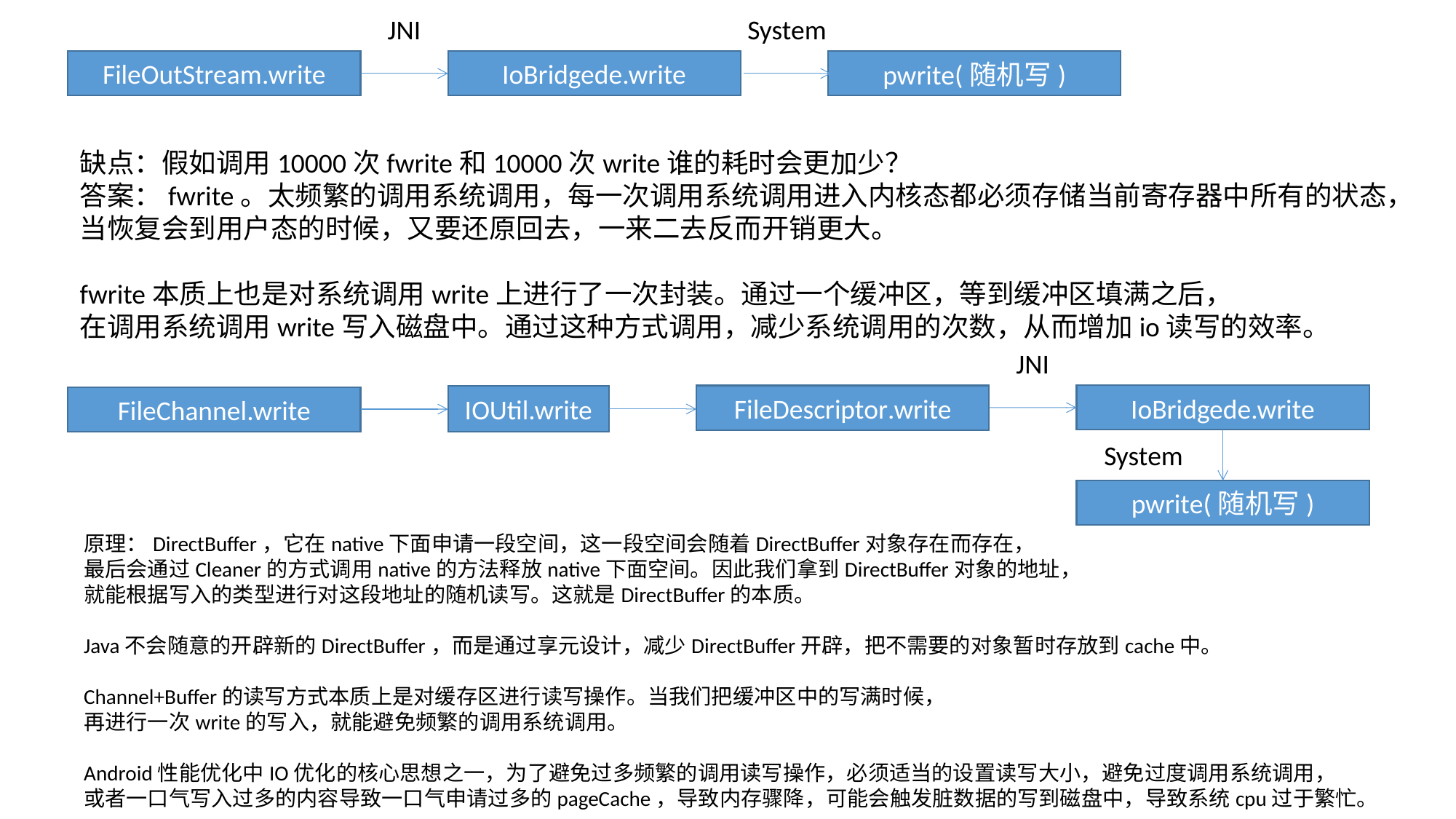

JNI
System
FileOutStream.write
IoBridgede.write
pwrite(随机写)
缺点：假如调用10000次fwrite和10000次write谁的耗时会更加少？
答案：fwrite。太频繁的调用系统调用，每一次调用系统调用进入内核态都必须存储当前寄存器中所有的状态，
当恢复会到用户态的时候，又要还原回去，一来二去反而开销更大。

fwrite本质上也是对系统调用write上进行了一次封装。通过一个缓冲区，等到缓冲区填满之后，
在调用系统调用write写入磁盘中。通过这种方式调用，减少系统调用的次数，从而增加io读写的效率。
JNI
IoBridgede.write
FileDescriptor.write
IOUtil.write
FileChannel.write
System
pwrite(随机写)
原理：DirectBuffer，它在native下面申请一段空间，这一段空间会随着DirectBuffer对象存在而存在，
最后会通过Cleaner的方式调用native的方法释放native下面空间。因此我们拿到DirectBuffer对象的地址，
就能根据写入的类型进行对这段地址的随机读写。这就是DirectBuffer的本质。

Java不会随意的开辟新的DirectBuffer，而是通过享元设计，减少DirectBuffer开辟，把不需要的对象暂时存放到cache中。

Channel+Buffer的读写方式本质上是对缓存区进行读写操作。当我们把缓冲区中的写满时候，
再进行一次write的写入，就能避免频繁的调用系统调用。

Android性能优化中IO优化的核心思想之一，为了避免过多频繁的调用读写操作，必须适当的设置读写大小，避免过度调用系统调用，
或者一口气写入过多的内容导致一口气申请过多的pageCache，导致内存骤降，可能会触发脏数据的写到磁盘中，导致系统cpu过于繁忙。